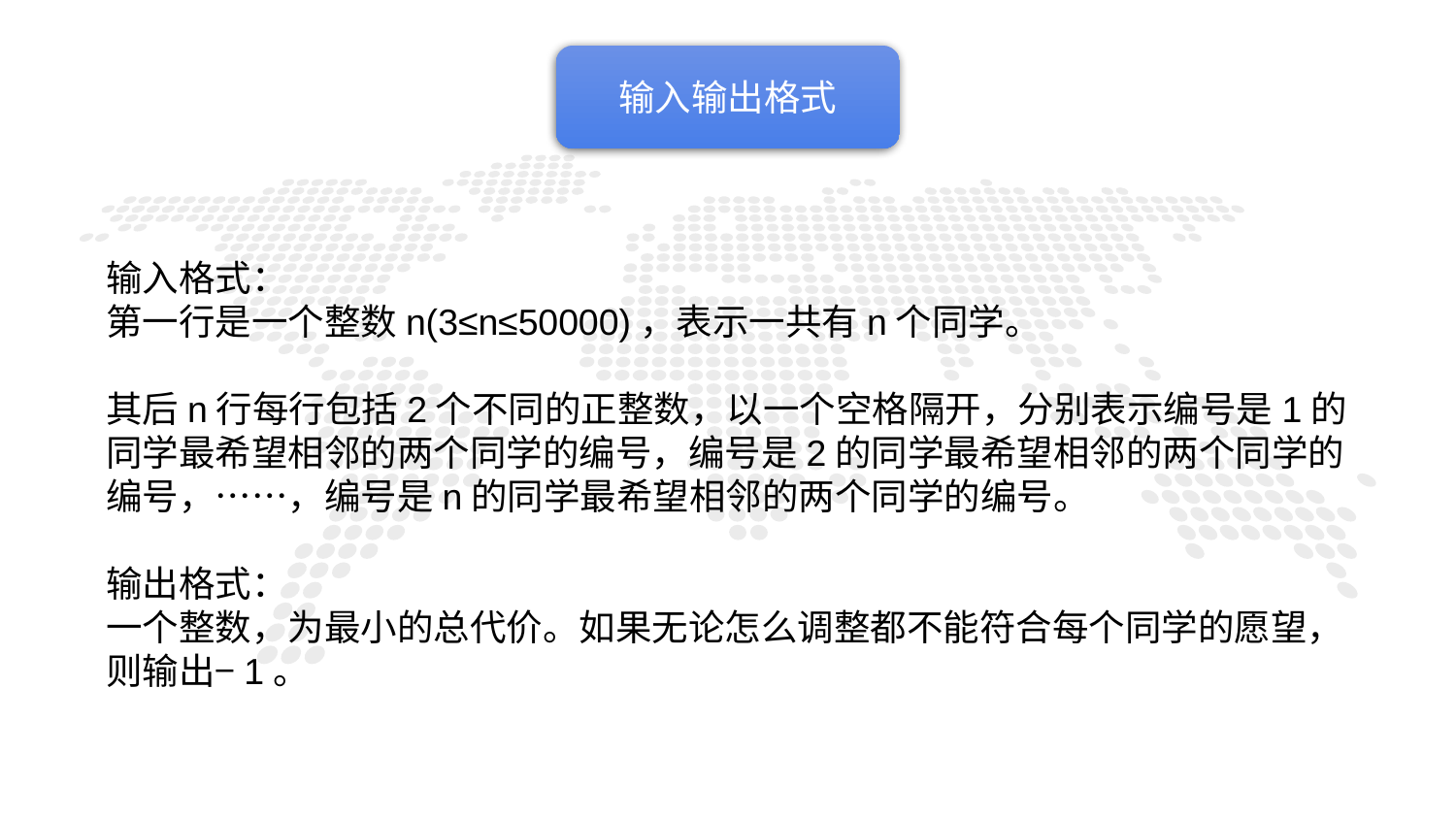

输入输出格式
输入格式：
第一行是一个整数n(3≤n≤50000)，表示一共有n个同学。

其后n行每行包括2个不同的正整数，以一个空格隔开，分别表示编号是1的同学最希望相邻的两个同学的编号，编号是2的同学最希望相邻的两个同学的编号，……，编号是n的同学最希望相邻的两个同学的编号。

输出格式：
一个整数，为最小的总代价。如果无论怎么调整都不能符合每个同学的愿望，则输出−1。